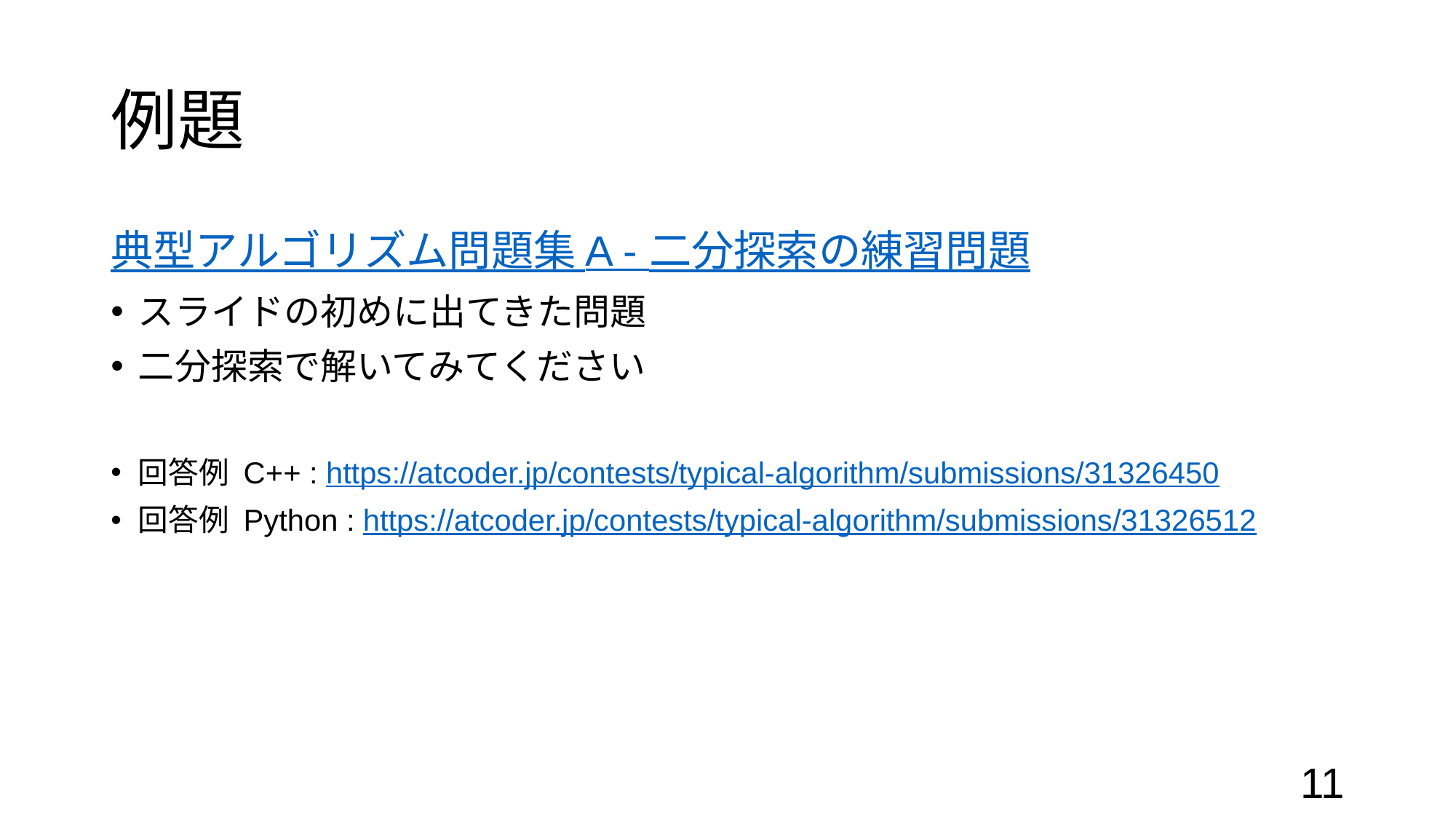

# 例題
典型アルゴリズム問題集 A - 二分探索の練習問題
スライドの初めに出てきた問題
二分探索で解いてみてください

回答例 C++ : https://atcoder.jp/contests/typical-algorithm/submissions/31326450
回答例 Python : https://atcoder.jp/contests/typical-algorithm/submissions/31326512
11